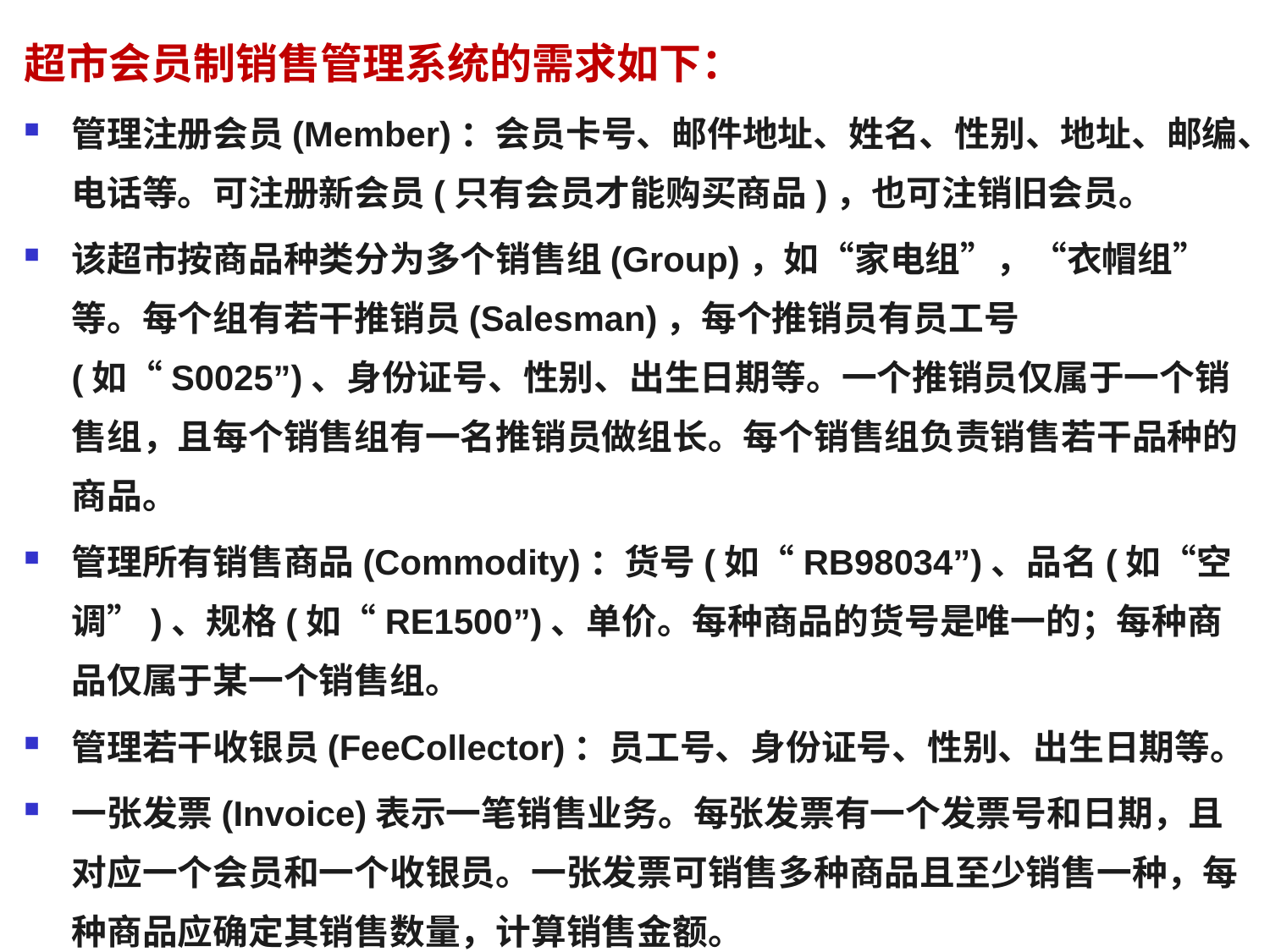

超市会员制销售管理系统的需求如下：
管理注册会员(Member)：会员卡号、邮件地址、姓名、性别、地址、邮编、电话等。可注册新会员(只有会员才能购买商品)，也可注销旧会员。
该超市按商品种类分为多个销售组(Group)，如“家电组”，“衣帽组”等。每个组有若干推销员(Salesman)，每个推销员有员工号(如“S0025”)、身份证号、性别、出生日期等。一个推销员仅属于一个销售组，且每个销售组有一名推销员做组长。每个销售组负责销售若干品种的商品。
管理所有销售商品(Commodity)：货号(如“RB98034”)、品名(如“空调”)、规格(如“RE1500”)、单价。每种商品的货号是唯一的；每种商品仅属于某一个销售组。
管理若干收银员(FeeCollector)：员工号、身份证号、性别、出生日期等。
一张发票(Invoice)表示一笔销售业务。每张发票有一个发票号和日期，且对应一个会员和一个收银员。一张发票可销售多种商品且至少销售一种，每种商品应确定其销售数量，计算销售金额。